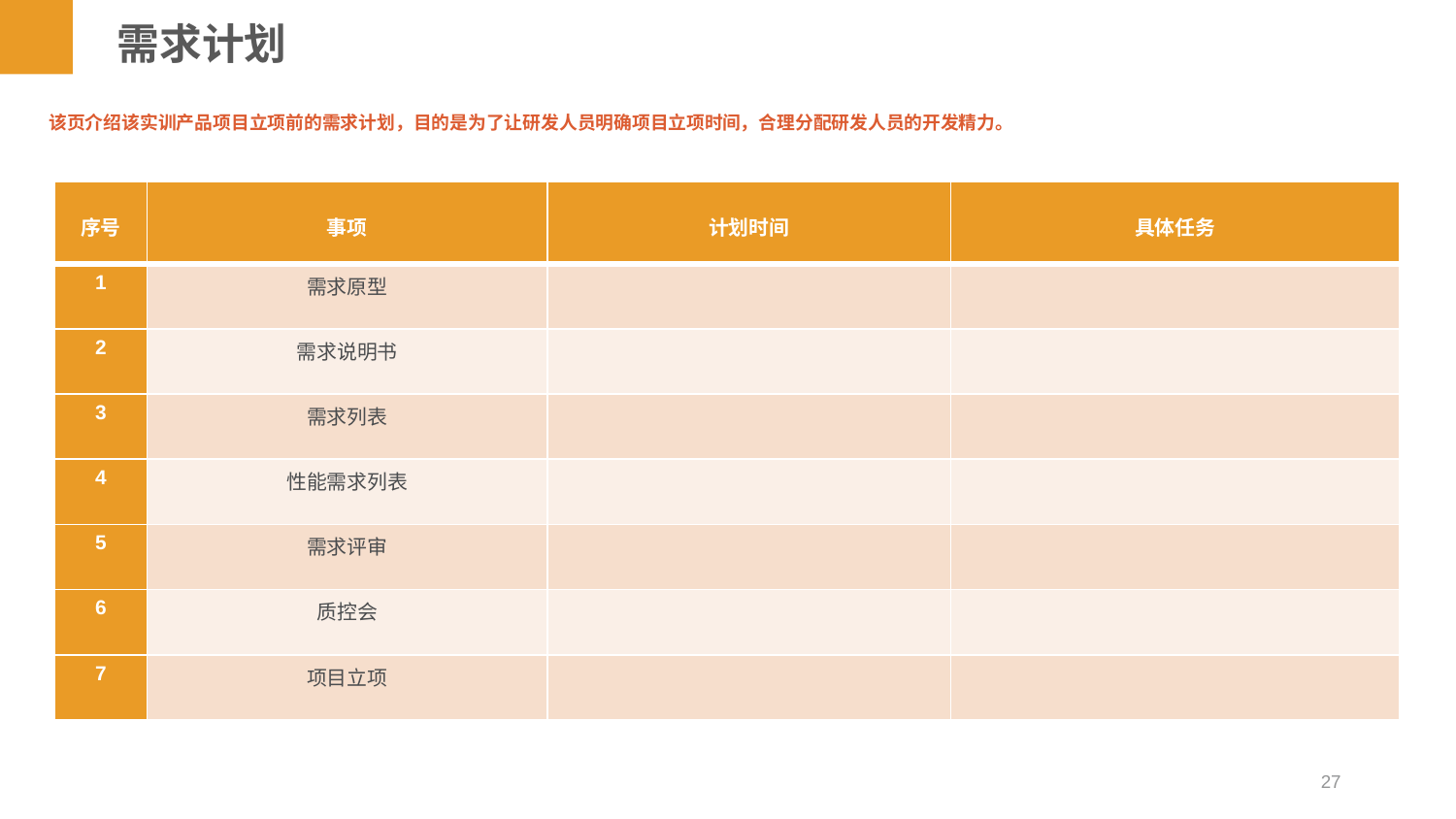

需求计划
该页介绍该实训产品项目立项前的需求计划，目的是为了让研发人员明确项目立项时间，合理分配研发人员的开发精力。
| 序号 | 事项 | 计划时间 | 具体任务 |
| --- | --- | --- | --- |
| 1 | 需求原型 |  |  |
| 2 | 需求说明书 |  |  |
| 3 | 需求列表 |  |  |
| 4 | 性能需求列表 |  |  |
| 5 | 需求评审 |  |  |
| 6 | 质控会 |  |  |
| 7 | 项目立项 |  |  |
27